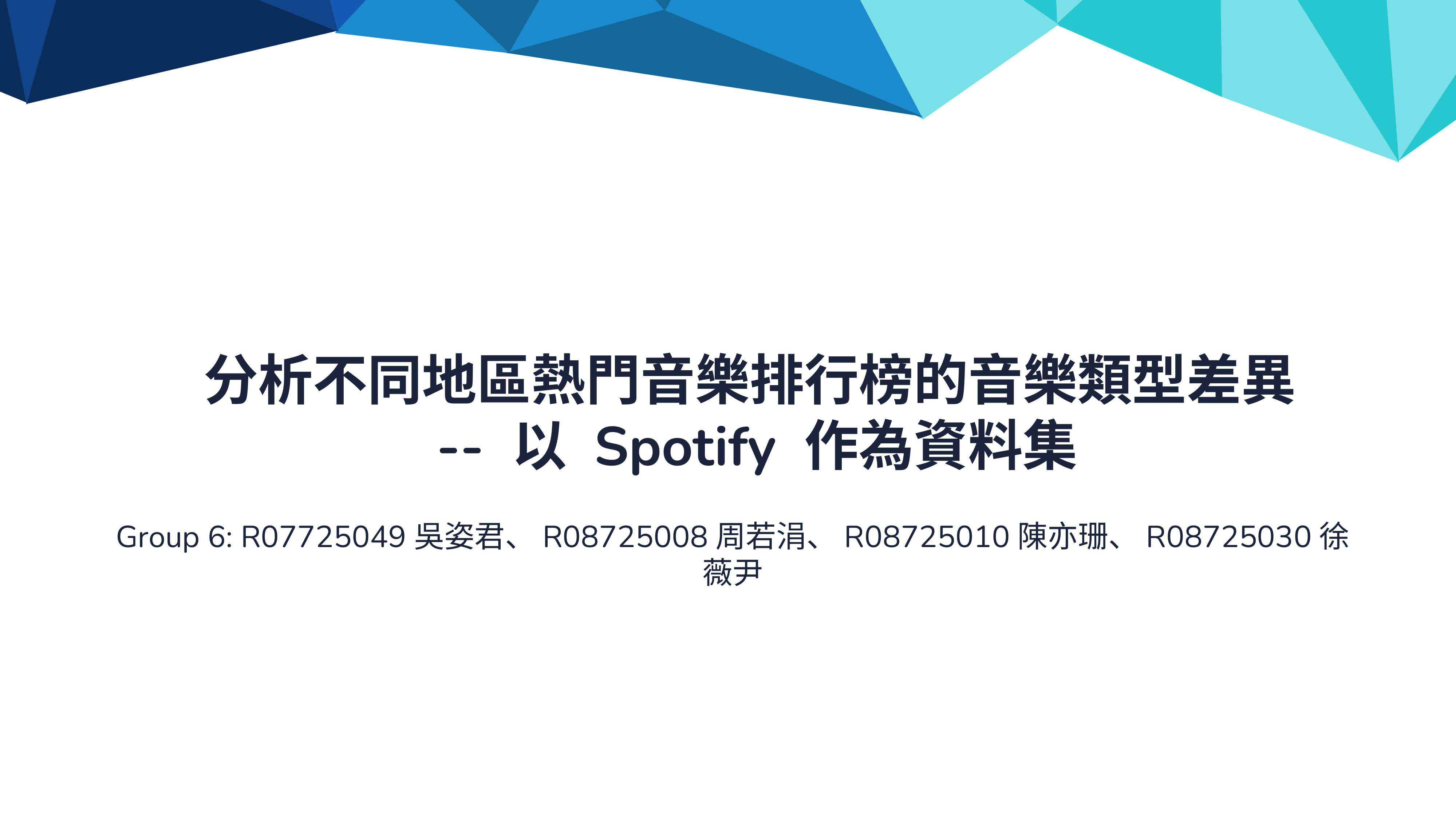

分析不同地區熱門音樂排行榜的音樂類型差異
-- 以 Spotify 作為資料集
Group 6: R07725049吳姿君、R08725008周若涓、R08725010陳亦珊、R08725030徐薇尹